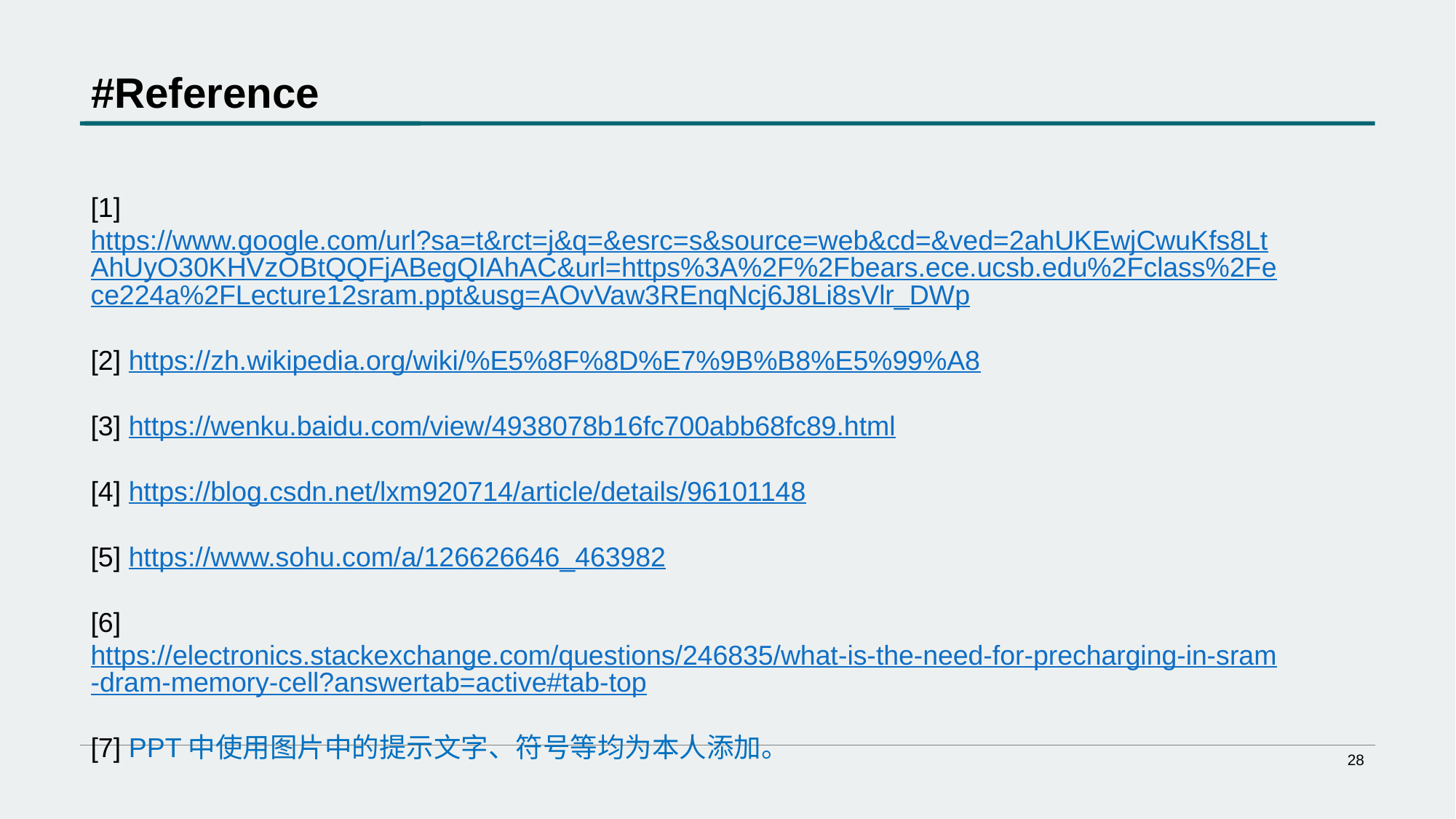

# #Reference
[1]https://www.google.com/url?sa=t&rct=j&q=&esrc=s&source=web&cd=&ved=2ahUKEwjCwuKfs8LtAhUyO30KHVzOBtQQFjABegQIAhAC&url=https%3A%2F%2Fbears.ece.ucsb.edu%2Fclass%2Fece224a%2FLecture12sram.ppt&usg=AOvVaw3REnqNcj6J8Li8sVlr_DWp

[2] https://zh.wikipedia.org/wiki/%E5%8F%8D%E7%9B%B8%E5%99%A8

[3] https://wenku.baidu.com/view/4938078b16fc700abb68fc89.html

[4] https://blog.csdn.net/lxm920714/article/details/96101148

[5] https://www.sohu.com/a/126626646_463982

[6] https://electronics.stackexchange.com/questions/246835/what-is-the-need-for-precharging-in-sram-dram-memory-cell?answertab=active#tab-top

[7] PPT中使用图片中的提示文字、符号等均为本人添加。

28